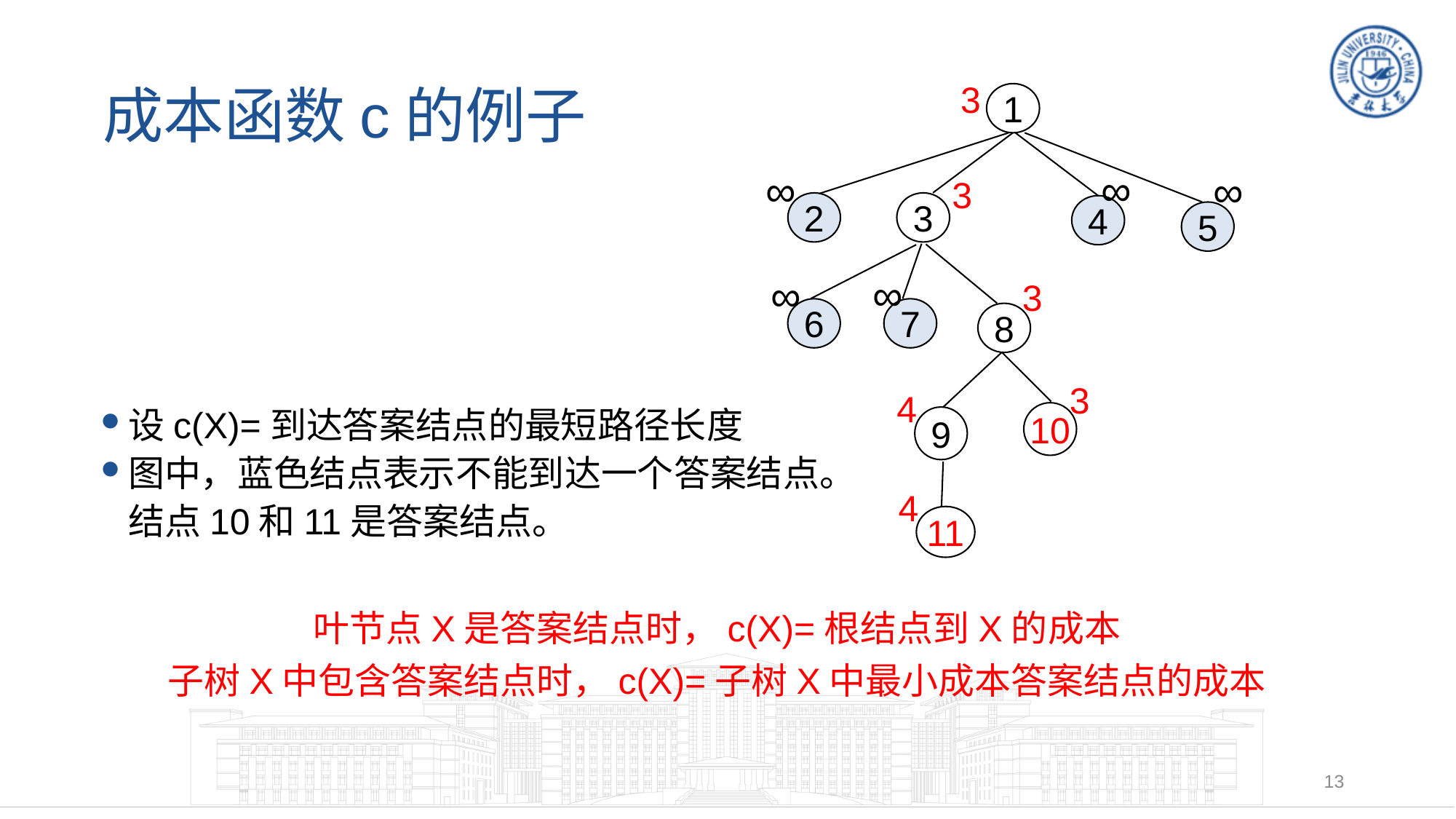

# 成本函数c的例子
3

1

5

4

3

2
∞
∞
∞
3

6
7
8
∞
∞
3

10
9
3
4
设c(X)=到达答案结点的最短路径长度
图中，蓝色结点表示不能到达一个答案结点。结点10和11是答案结点。

11
4
叶节点X是答案结点时，c(X)=根结点到X的成本
子树X中包含答案结点时，c(X)=子树X中最小成本答案结点的成本
13